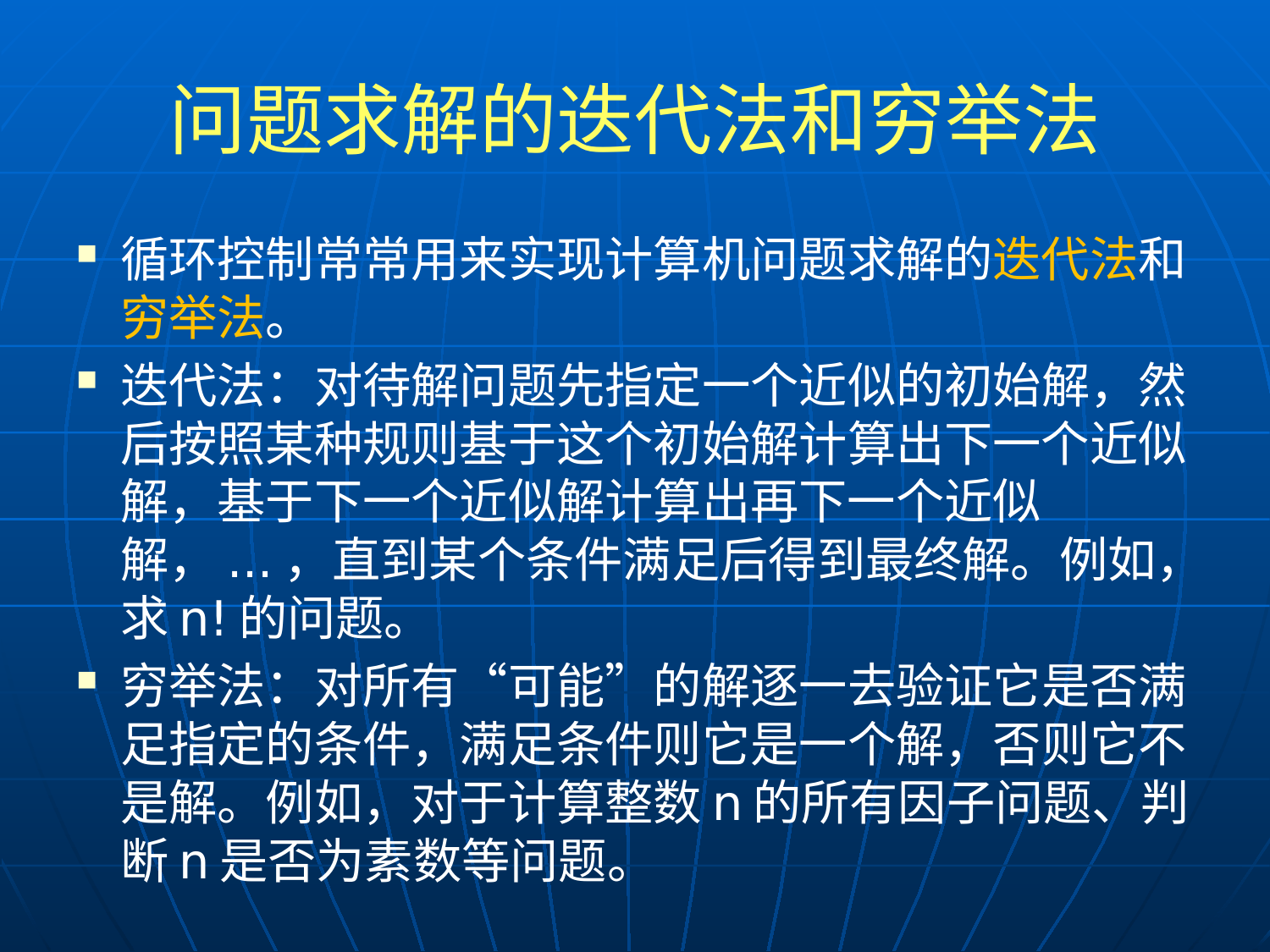

# 问题求解的迭代法和穷举法
循环控制常常用来实现计算机问题求解的迭代法和穷举法。
迭代法：对待解问题先指定一个近似的初始解，然后按照某种规则基于这个初始解计算出下一个近似解，基于下一个近似解计算出再下一个近似解，...，直到某个条件满足后得到最终解。例如，求n!的问题。
穷举法：对所有“可能”的解逐一去验证它是否满足指定的条件，满足条件则它是一个解，否则它不是解。例如，对于计算整数n的所有因子问题、判断n是否为素数等问题。